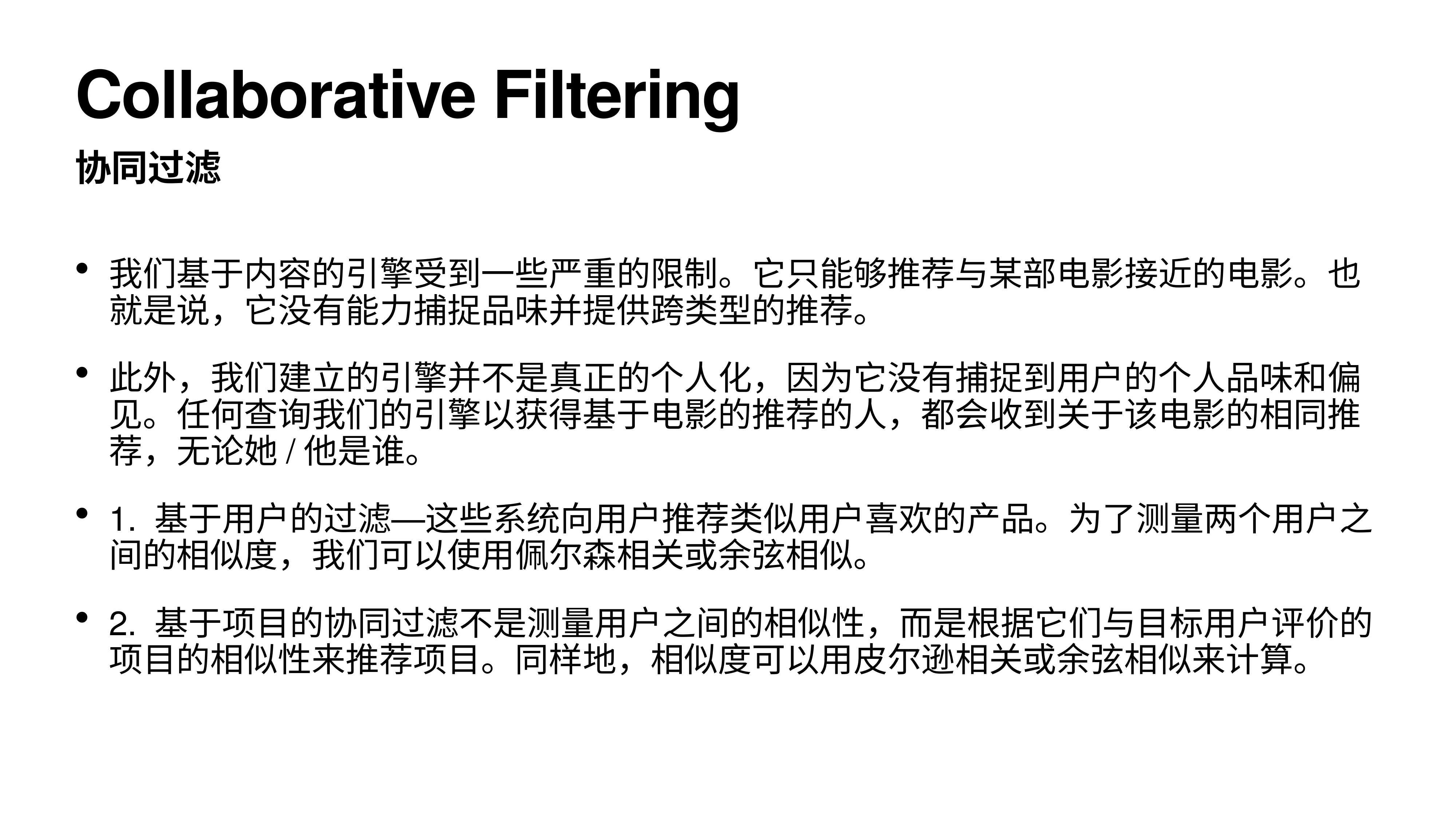

# Collaborative Filtering
协同过滤
我们基于内容的引擎受到一些严重的限制。它只能够推荐与某部电影接近的电影。也就是说，它没有能力捕捉品味并提供跨类型的推荐。
此外，我们建立的引擎并不是真正的个人化，因为它没有捕捉到用户的个人品味和偏见。任何查询我们的引擎以获得基于电影的推荐的人，都会收到关于该电影的相同推荐，无论她/他是谁。
1. 基于用户的过滤—这些系统向用户推荐类似用户喜欢的产品。为了测量两个用户之间的相似度，我们可以使用佩尔森相关或余弦相似。
2. 基于项目的协同过滤不是测量用户之间的相似性，而是根据它们与目标用户评价的项目的相似性来推荐项目。同样地，相似度可以用皮尔逊相关或余弦相似来计算。